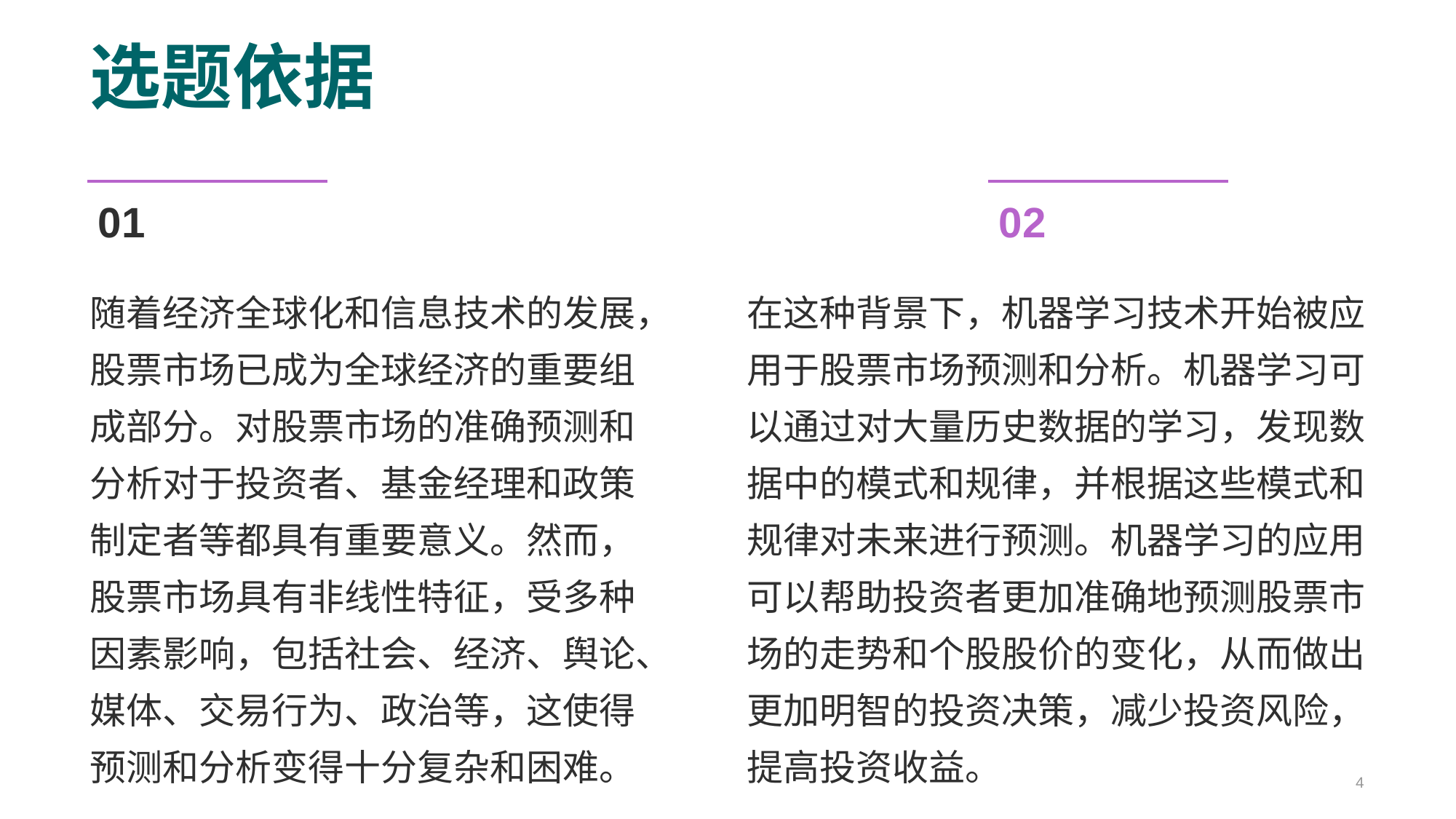

# 选题依据
01
02
随着经济全球化和信息技术的发展，股票市场已成为全球经济的重要组成部分。对股票市场的准确预测和分析对于投资者、基金经理和政策制定者等都具有重要意义。然而，股票市场具有非线性特征，受多种因素影响，包括社会、经济、舆论、媒体、交易行为、政治等，这使得预测和分析变得十分复杂和困难。
在这种背景下，机器学习技术开始被应用于股票市场预测和分析。机器学习可以通过对大量历史数据的学习，发现数据中的模式和规律，并根据这些模式和规律对未来进行预测。机器学习的应用可以帮助投资者更加准确地预测股票市场的走势和个股股价的变化，从而做出更加明智的投资决策，减少投资风险，提高投资收益。

… …
4